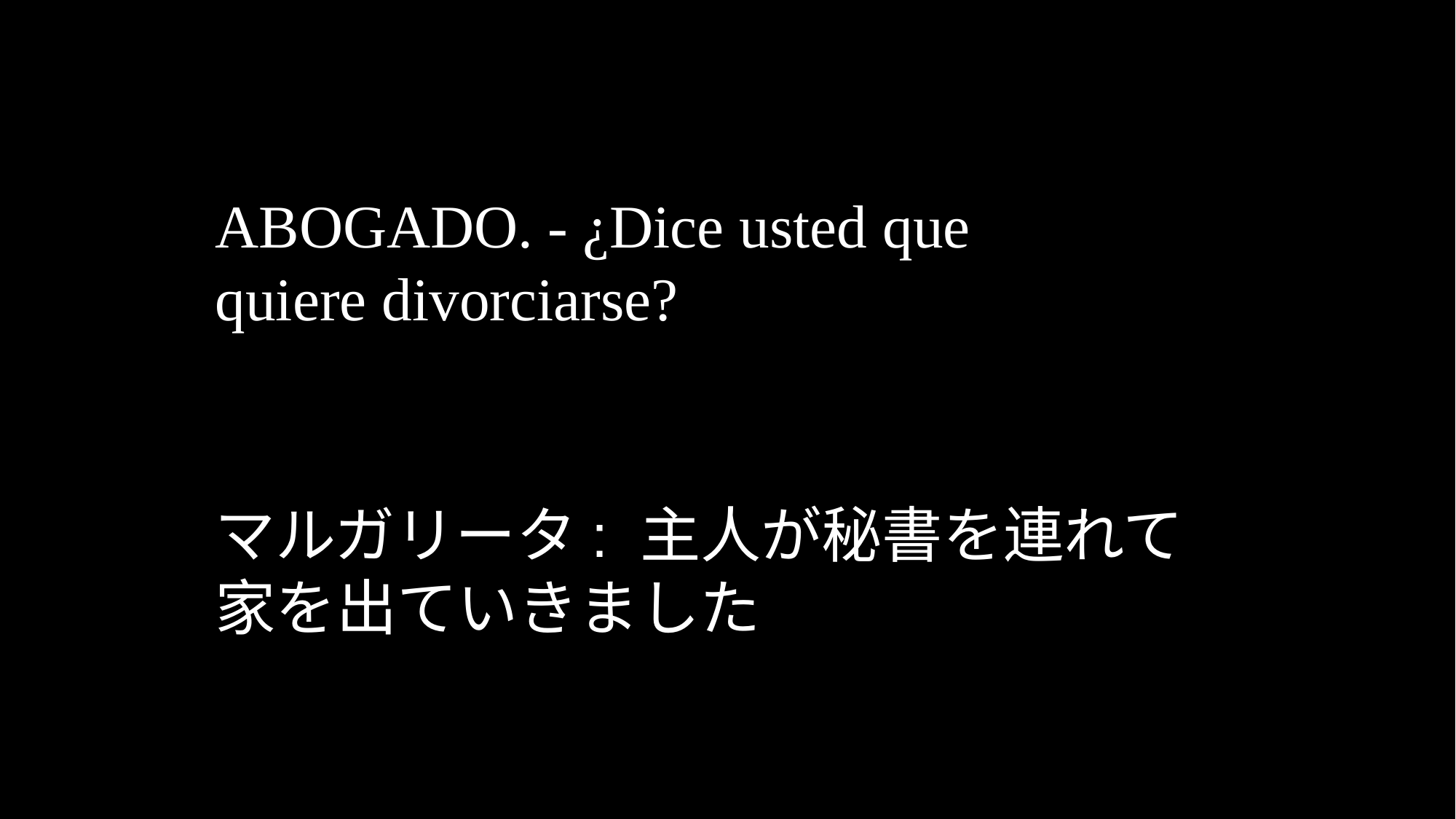

ABOGADO. - ¿Dice usted que quiere divorciarse?

マルガリータ: 主人が秘書を連れて家を出ていきました